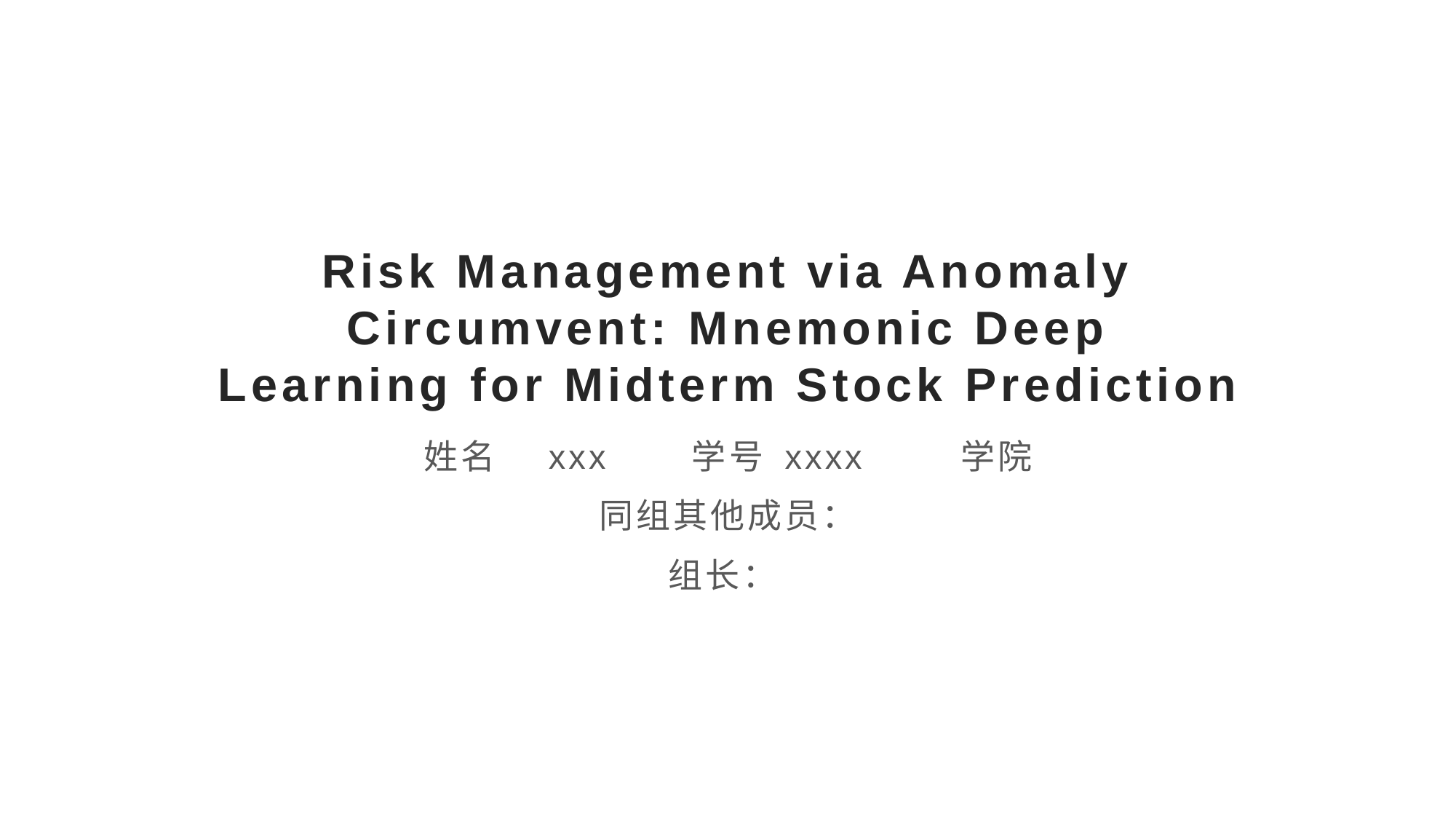

# Risk Management via Anomaly Circumvent: Mnemonic Deep Learning for Midterm Stock Prediction
姓名    xxx      学号 xxxx       学院
同组其他成员：
组长：